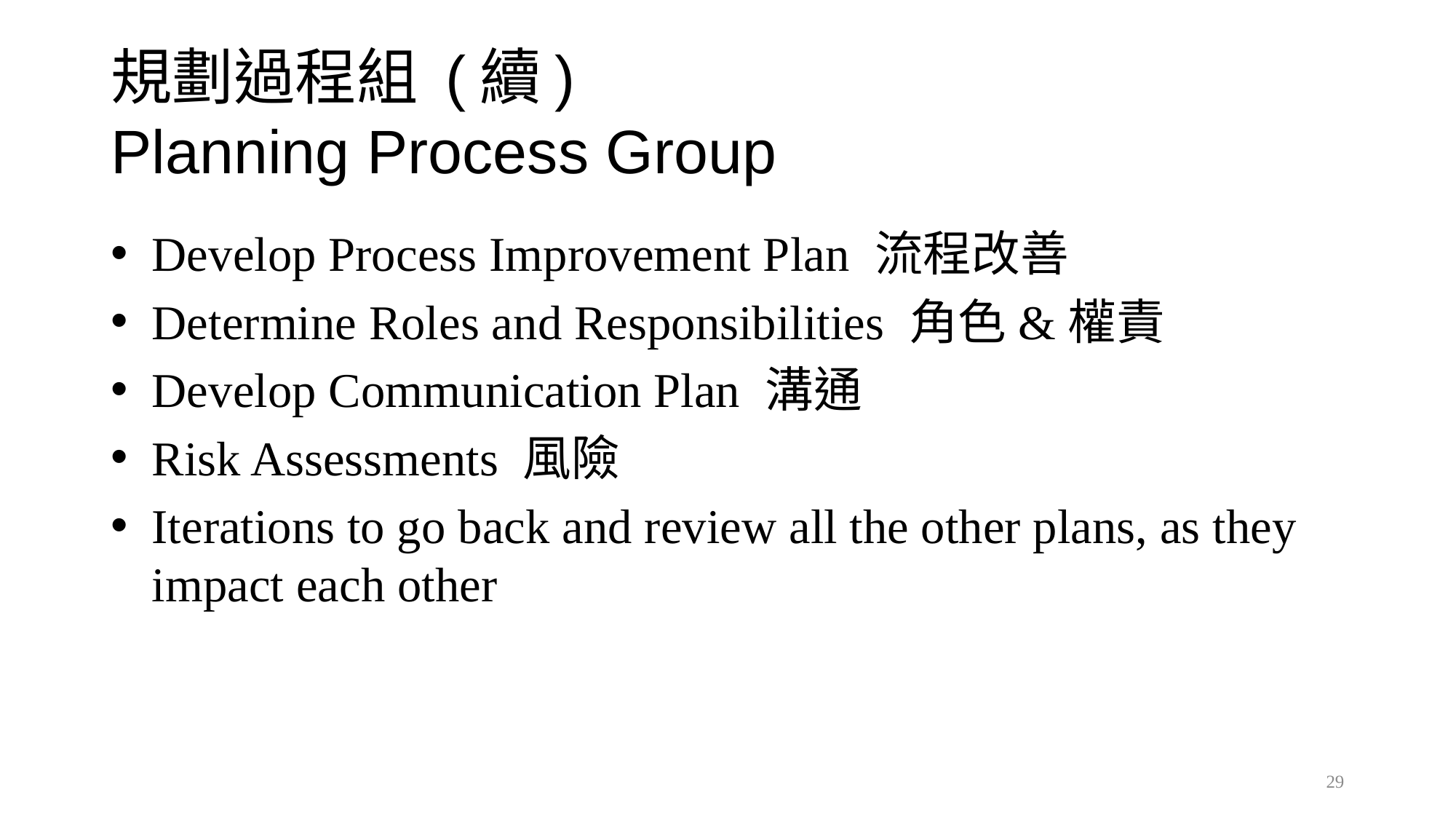

# 規劃過程組 (續) Planning Process Group
Develop Process Improvement Plan 流程改善
Determine Roles and Responsibilities 角色&權責
Develop Communication Plan 溝通
Risk Assessments 風險
Iterations to go back and review all the other plans, as they impact each other

29